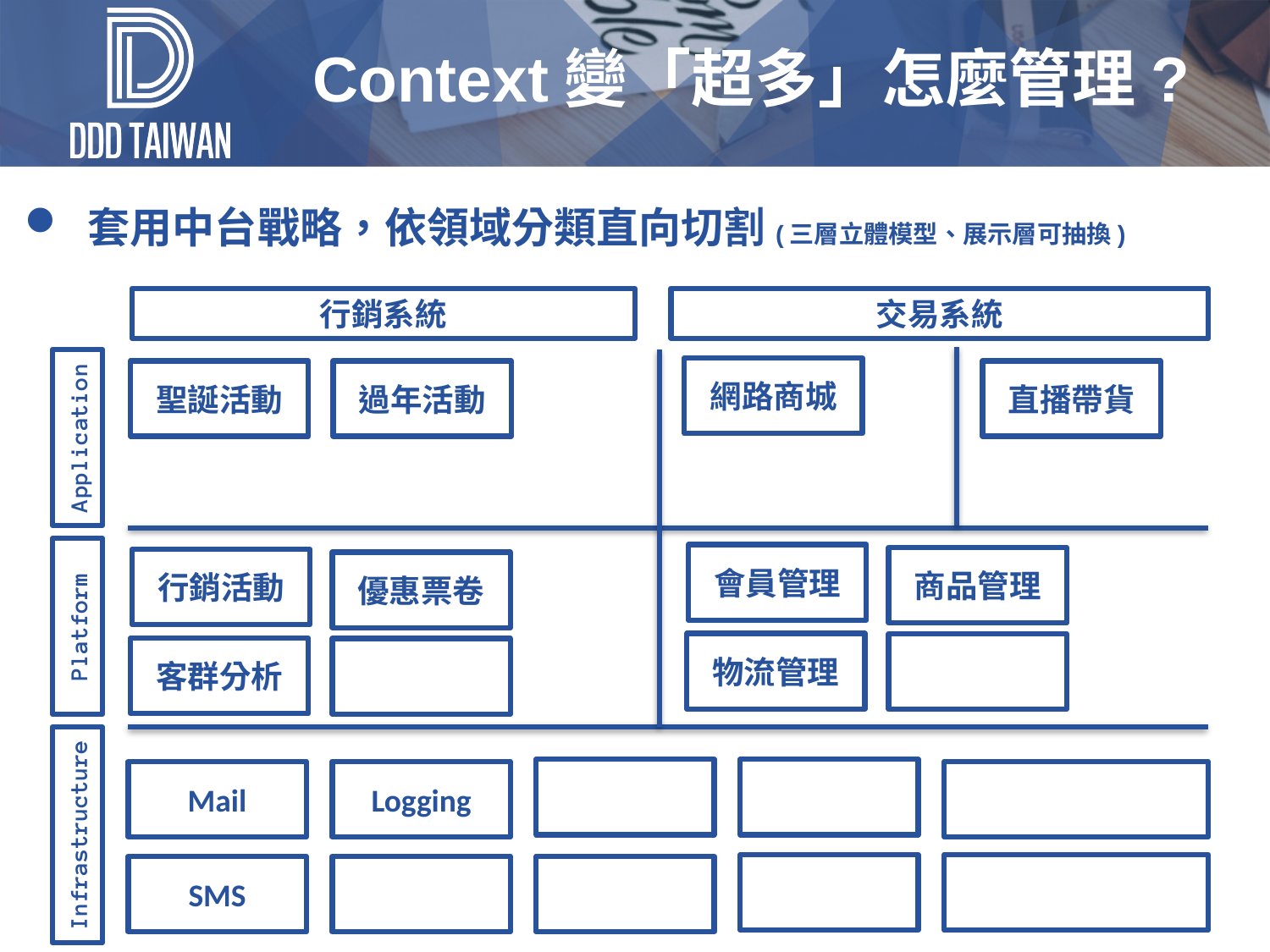

# Context變「超多」怎麼管理?
套用中台戰略，依領域分類直向切割(三層立體模型、展示層可抽換)
行銷系統
交易系統
Application
網路商城
直播帶貨
聖誕活動
過年活動
Platform
會員管理
商品管理
行銷活動
優惠票卷
物流管理

客群分析

Infrastructure

Mail
Logging

SMS